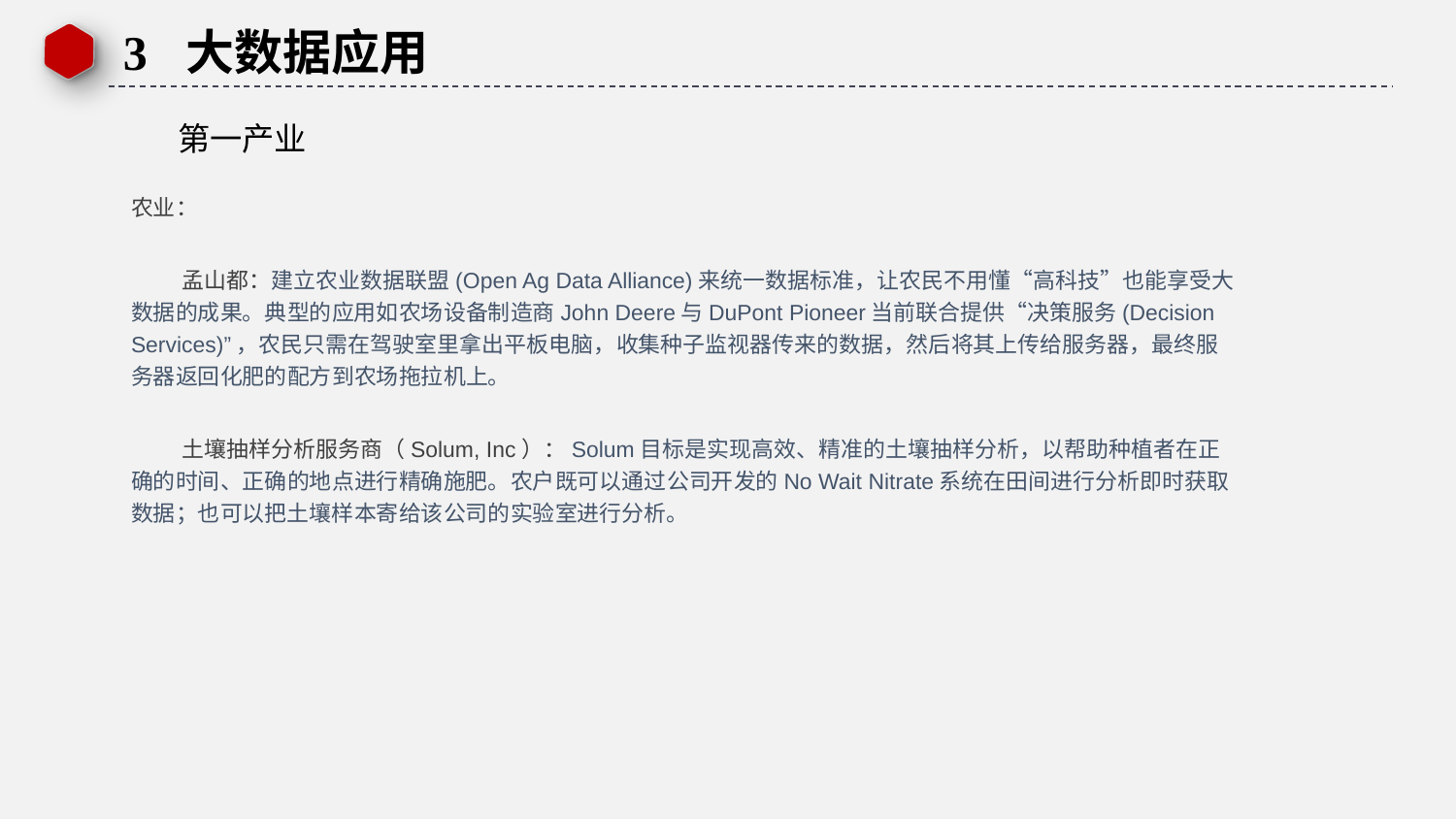

3  大数据应用
        第一产业
农业：

         孟山都：建立农业数据联盟(Open Ag Data Alliance)来统一数据标准，让农民不用懂“高科技”也能享受大数据的成果。典型的应用如农场设备制造商John Deere与DuPont Pioneer当前联合提供“决策服务(Decision Services)”，农民只需在驾驶室里拿出平板电脑，收集种子监视器传来的数据，然后将其上传给服务器，最终服务器返回化肥的配方到农场拖拉机上。

         土壤抽样分析服务商（Solum, Inc）：Solum目标是实现高效、精准的土壤抽样分析，以帮助种植者在正确的时间、正确的地点进行精确施肥。农户既可以通过公司开发的No Wait Nitrate系统在田间进行分析即时获取数据；也可以把土壤样本寄给该公司的实验室进行分析。